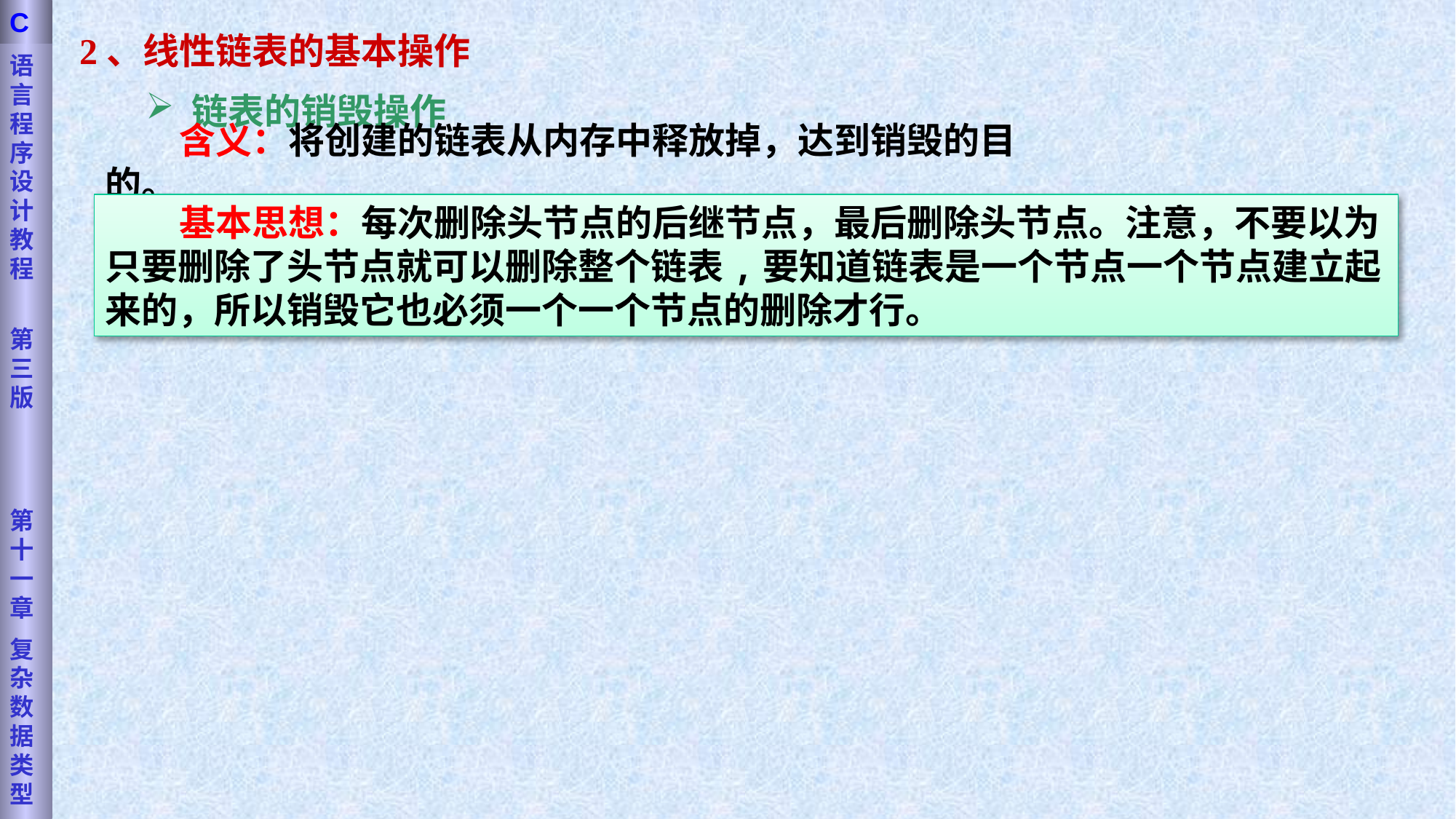

语言程序设计教程
第三版

第十一章
复杂数据类型
C
2、线性链表的基本操作
 链表的销毁操作
        含义：将创建的链表从内存中释放掉，达到销毁的目的。
        基本思想：每次删除头节点的后继节点，最后删除头节点。注意，不要以为只要删除了头节点就可以删除整个链表,要知道链表是一个节点一个节点建立起来的，所以销毁它也必须一个一个节点的删除才行。